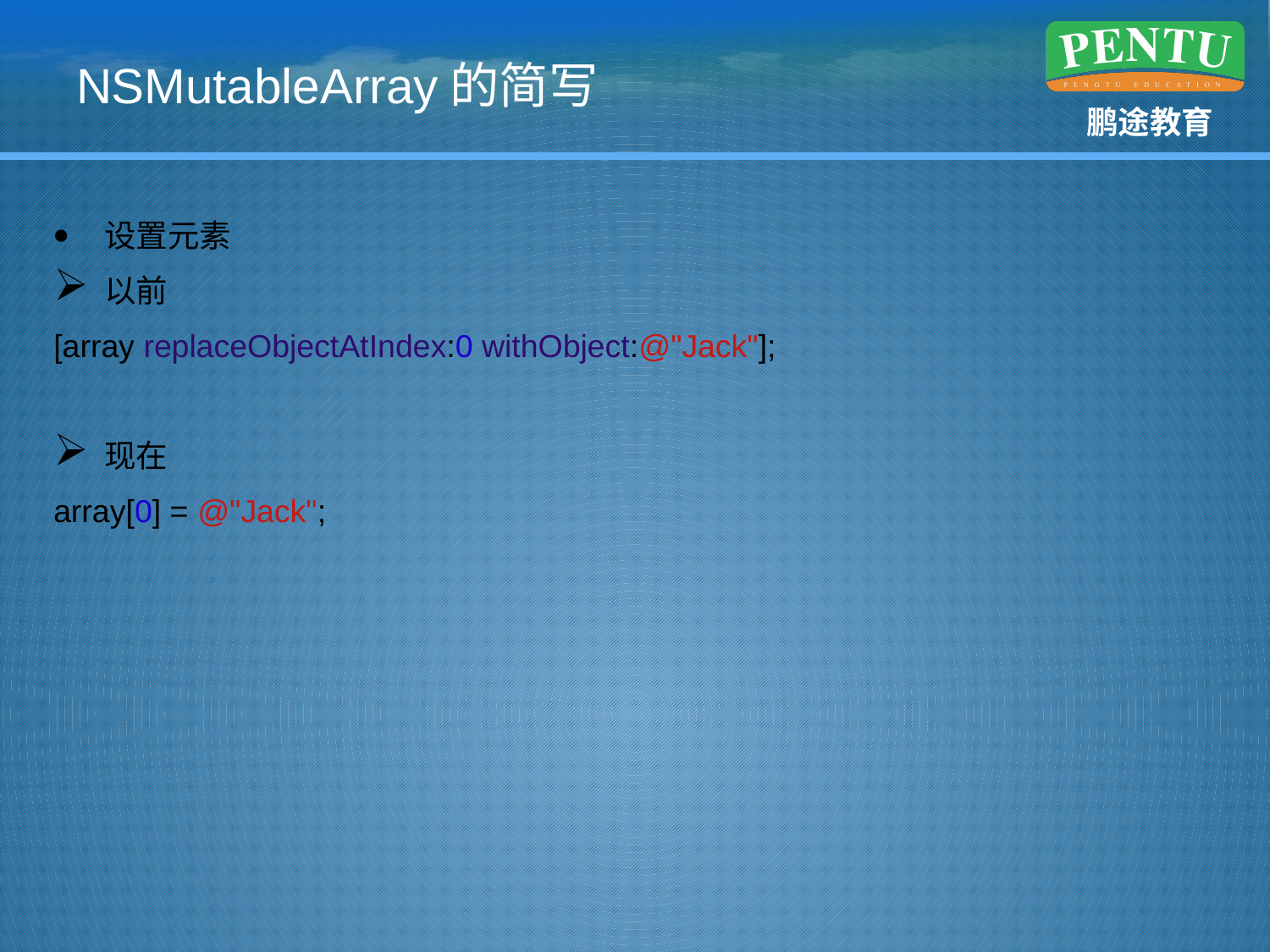

# NSMutableArray的简写
设置元素
以前
[array replaceObjectAtIndex:0 withObject:@"Jack"];

现在
array[0] = @"Jack";